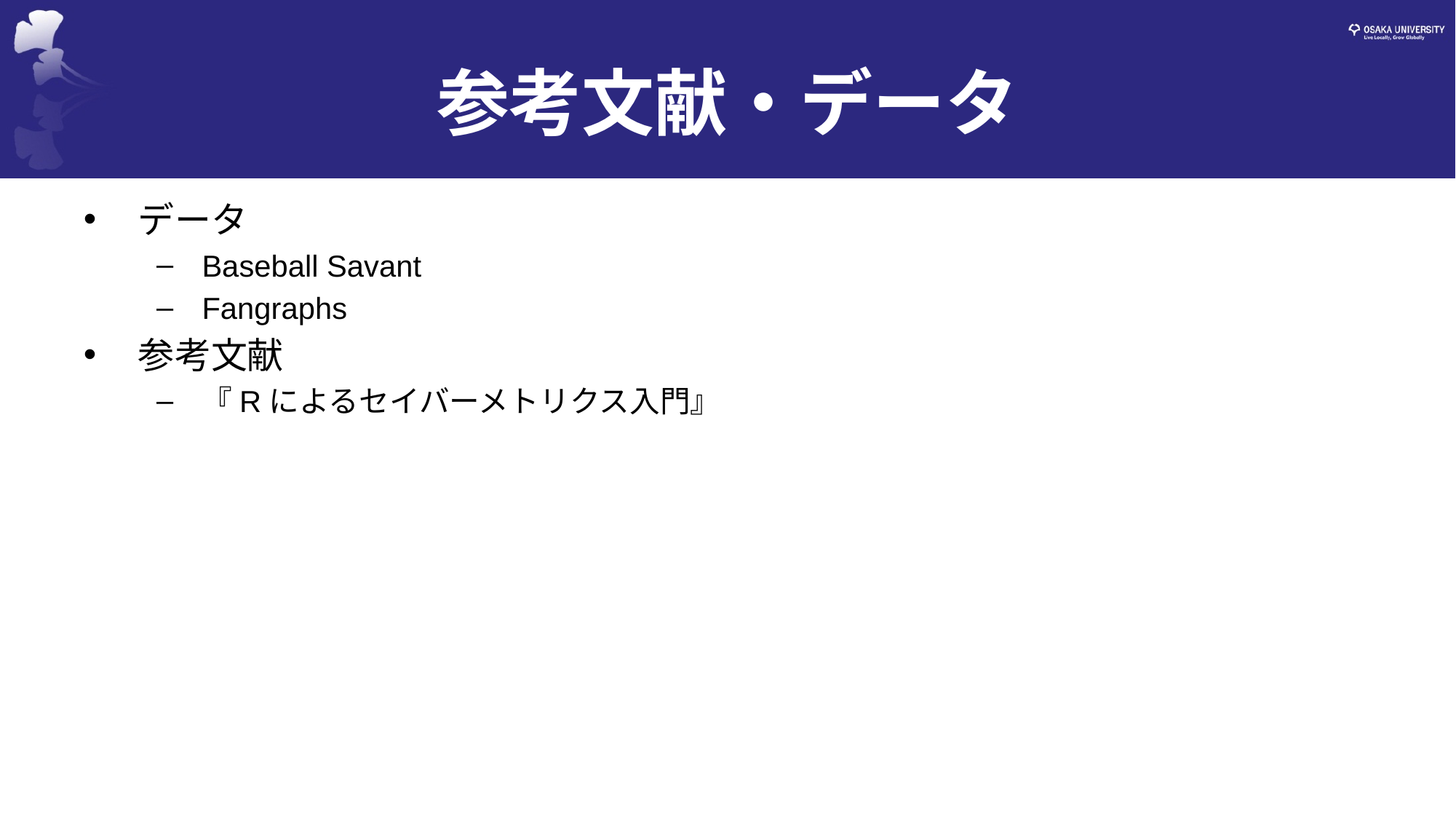

# 参考文献・データ
データ
Baseball Savant
Fangraphs
参考文献
『Rによるセイバーメトリクス入門』